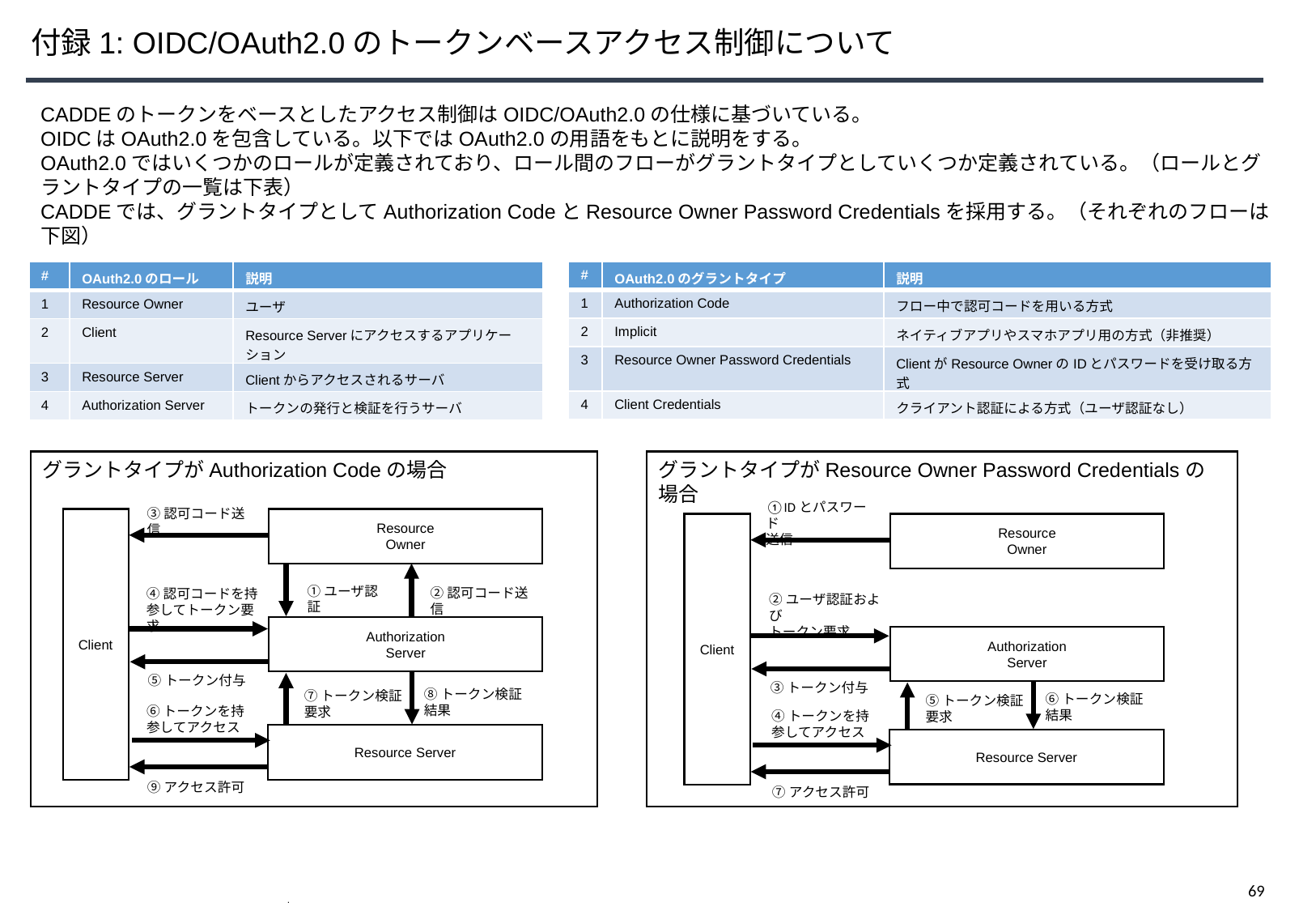

# 付録1: OIDC/OAuth2.0のトークンベースアクセス制御について
CADDEのトークンをベースとしたアクセス制御はOIDC/OAuth2.0の仕様に基づいている。
OIDCはOAuth2.0を包含している。以下ではOAuth2.0の用語をもとに説明をする。
OAuth2.0ではいくつかのロールが定義されており、ロール間のフローがグラントタイプとしていくつか定義されている。（ロールとグラントタイプの一覧は下表）
CADDEでは、グラントタイプとしてAuthorization CodeとResource Owner Password Credentialsを採用する。（それぞれのフローは下図）
| # | OAuth2.0のグラントタイプ | 説明 |
| --- | --- | --- |
| 1 | Authorization Code | フロー中で認可コードを用いる方式 |
| 2 | Implicit | ネイティブアプリやスマホアプリ用の方式（非推奨） |
| 3 | Resource Owner Password Credentials | ClientがResource OwnerのIDとパスワードを受け取る方式 |
| 4 | Client Credentials | クライアント認証による方式（ユーザ認証なし） |
| # | OAuth2.0のロール | 説明 |
| --- | --- | --- |
| 1 | Resource Owner | ユーザ |
| 2 | Client | Resource Serverにアクセスするアプリケーション |
| 3 | Resource Server | Clientからアクセスされるサーバ |
| 4 | Authorization Server | トークンの発行と検証を行うサーバ |
グラントタイプがResource Owner Password Credentialsの場合
グラントタイプがAuthorization Codeの場合
①IDとパスワード
送信
③認可コード送信
Client
Resource
Owner
Client
Resource
Owner
①ユーザ認証
②認可コード送信
④認可コードを持参してトークン要求
②ユーザ認証および
トークン要求
Authorization
Server
Authorization
Server
⑤トークン付与
③トークン付与
⑧トークン検証
結果
⑦トークン検証
要求
⑥トークン検証
結果
⑤トークン検証
要求
⑥トークンを持参してアクセス
④トークンを持参してアクセス
Resource Server
Resource Server
⑨アクセス許可
⑦アクセス許可